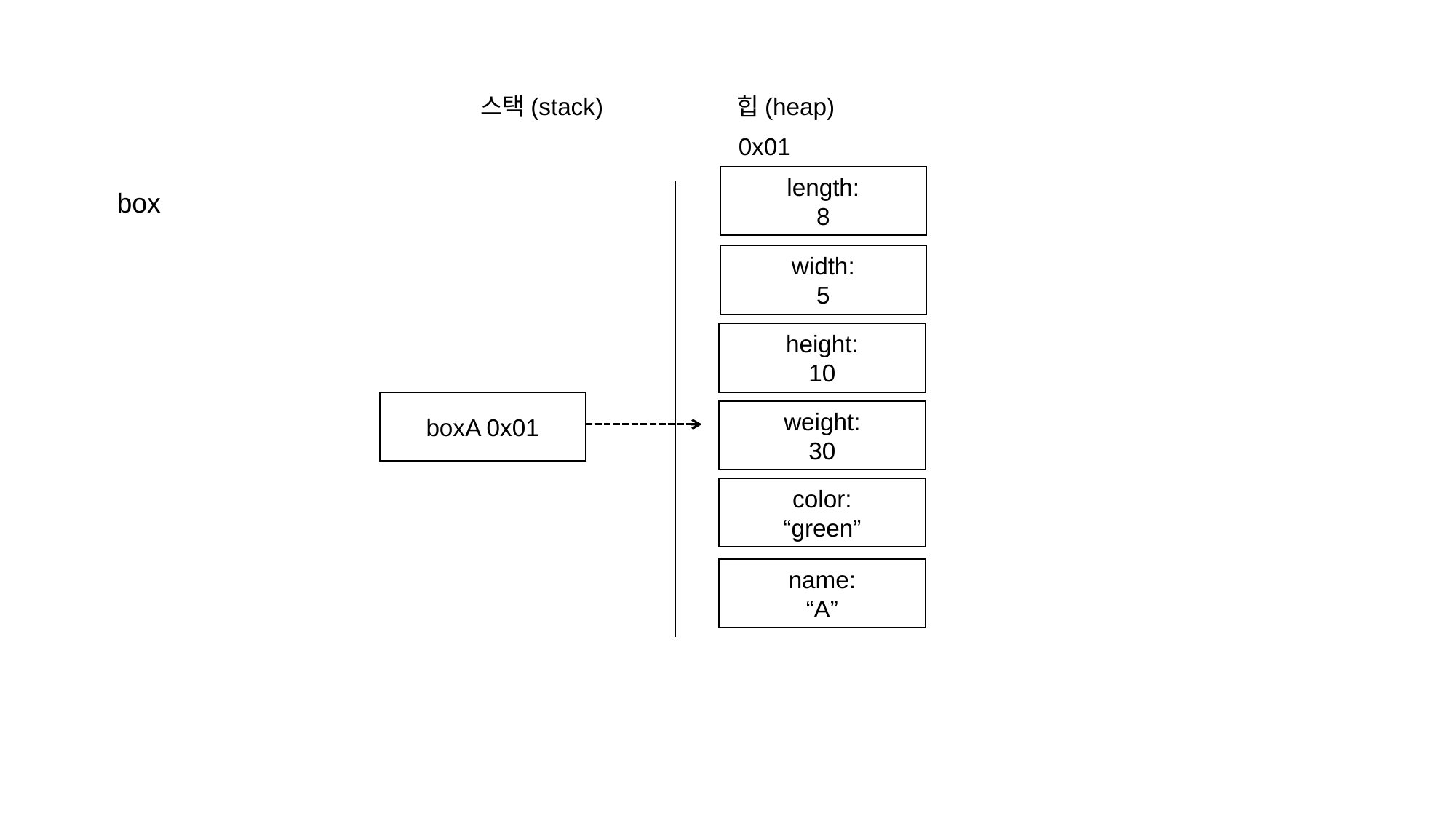

스택(stack)
힙(heap)
0x01
length:
8
box
width:
5
height:
10
boxA 0x01
weight:
30
color:
“green”
name:
“A”